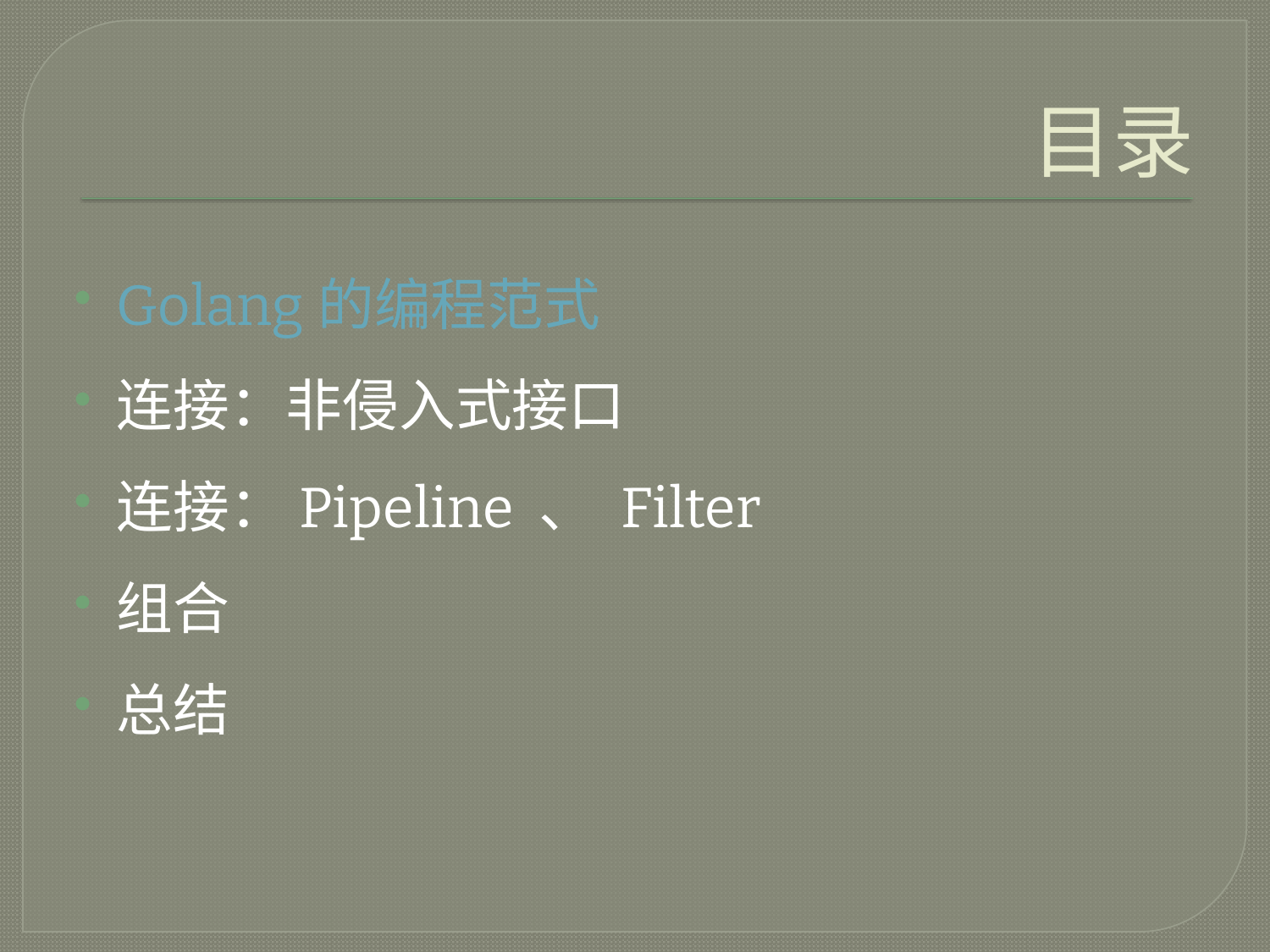

# 目录
Golang的编程范式
连接：非侵入式接口
连接：Pipeline 、 Filter
组合
总结